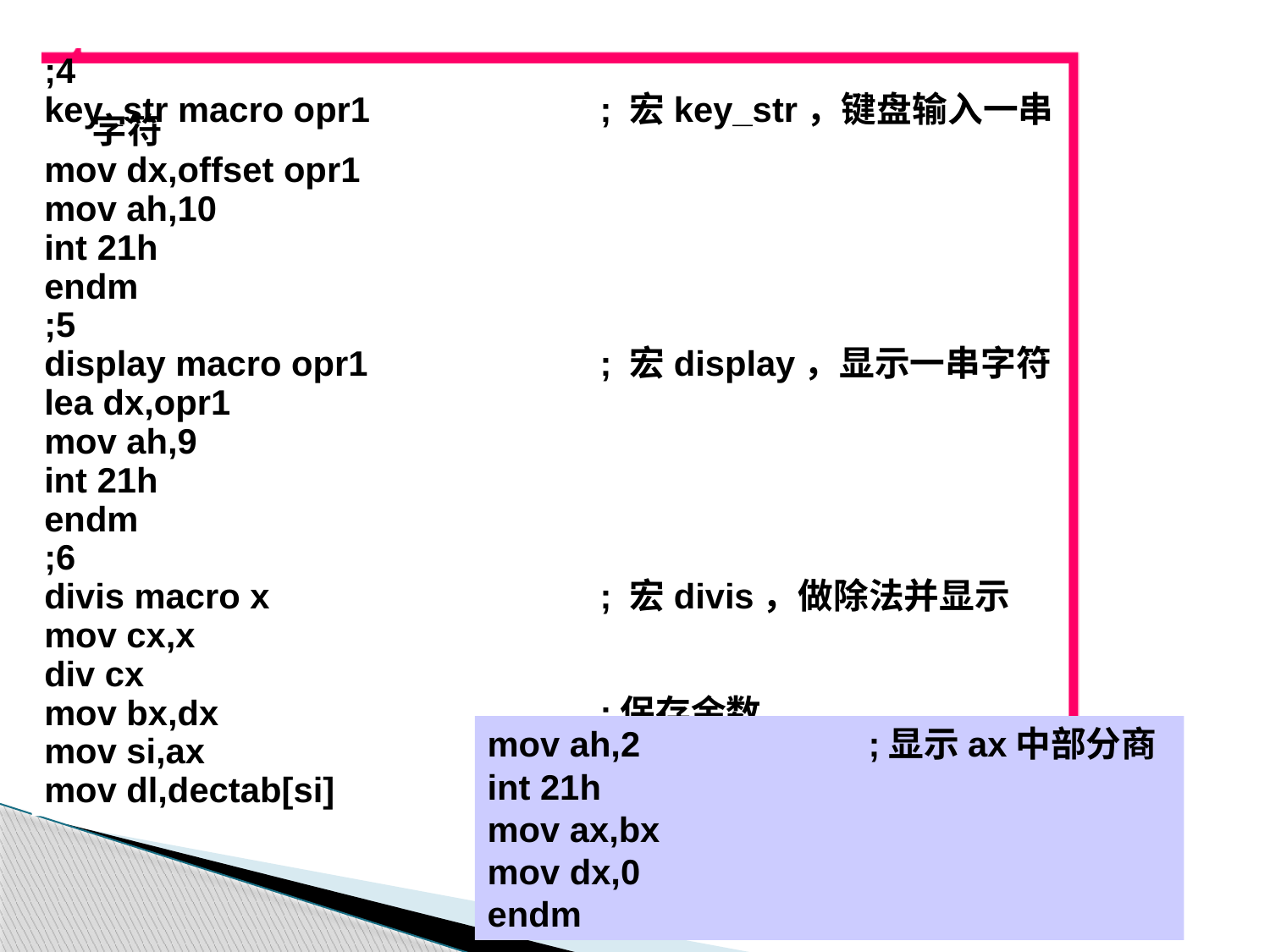

;4
key_str macro opr1		; 宏key_str，键盘输入一串字符
mov dx,offset opr1
mov ah,10
int 21h
endm
;5
display macro opr1		; 宏display，显示一串字符
lea dx,opr1
mov ah,9
int 21h
endm
;6
divis macro x			; 宏divis，做除法并显示
mov cx,x
div cx
mov bx,dx			;保存余数
mov si,ax
mov dl,dectab[si]		;查表显示
mov ah,2		;显示ax中部分商
int 21h
mov ax,bx
mov dx,0
endm